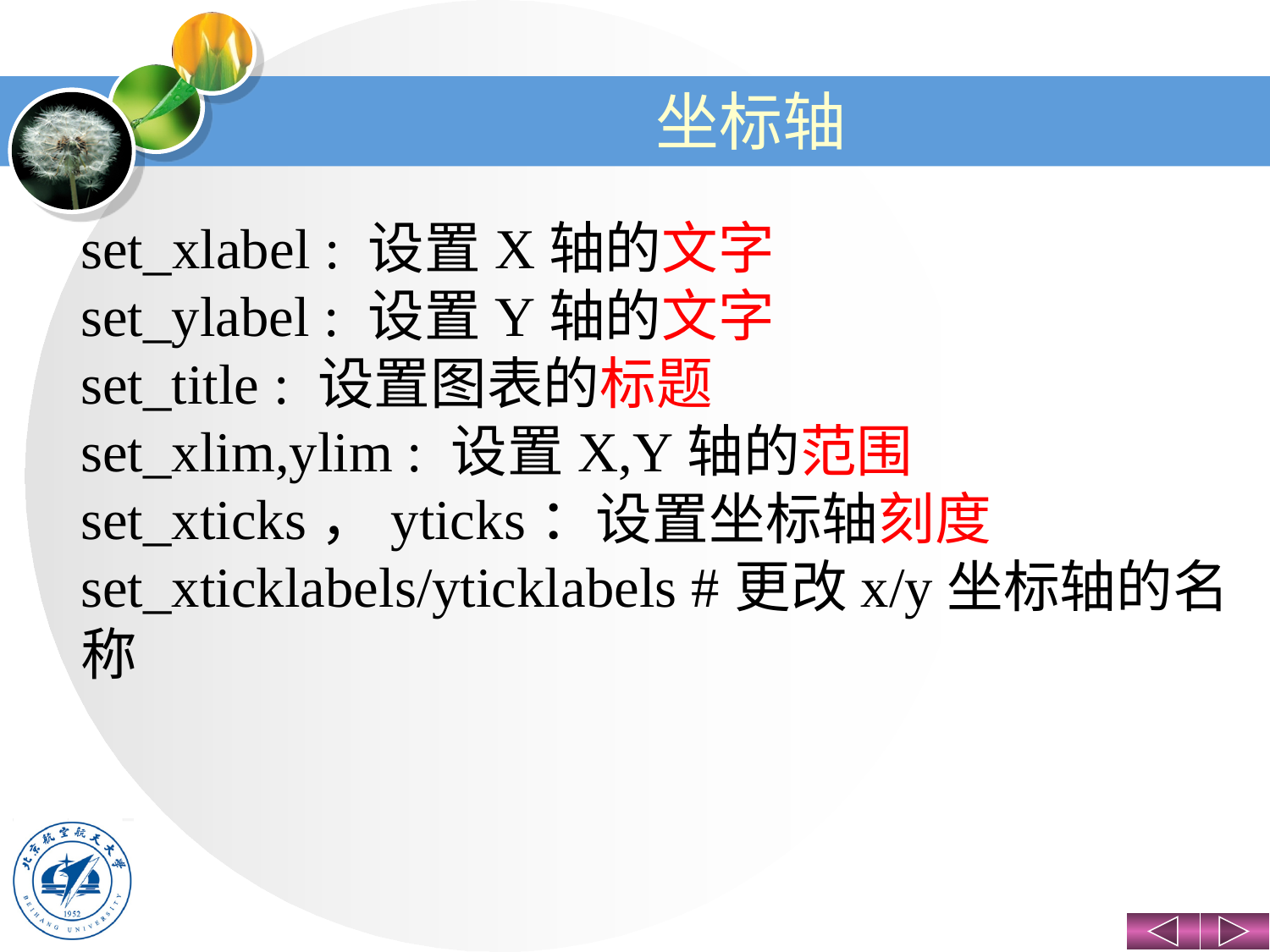

# 坐标轴
set_xlabel : 设置X轴的文字
set_ylabel : 设置Y轴的文字
set_title : 设置图表的标题
set_xlim,ylim : 设置X,Y轴的范围
set_xticks，yticks：设置坐标轴刻度
set_xticklabels/yticklabels #更改x/y坐标轴的名称

30